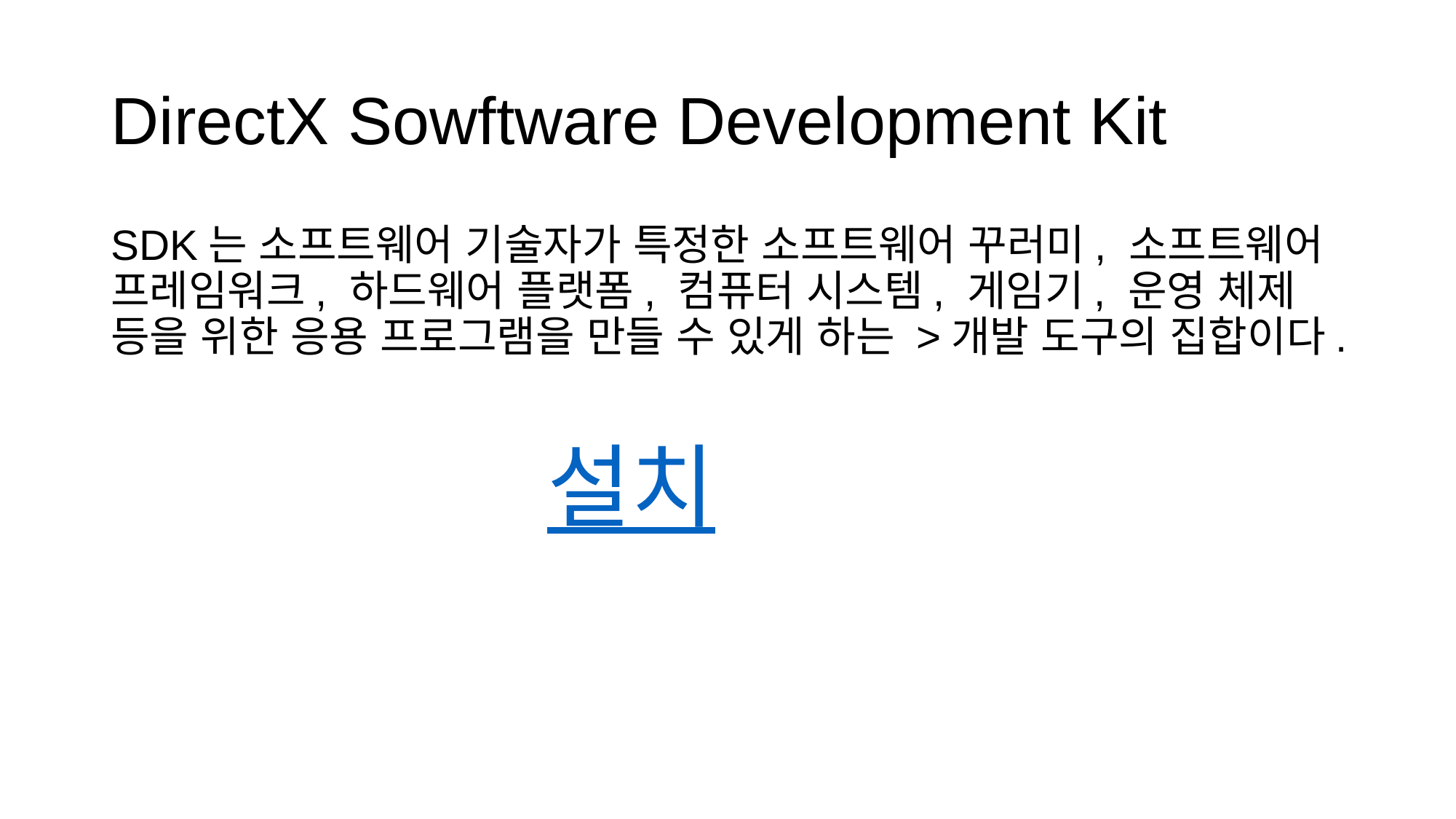

# DirectX Sowftware Development Kit
SDK는 소프트웨어 기술자가 특정한 소프트웨어 꾸러미, 소프트웨어 프레임워크, 하드웨어 플랫폼, 컴퓨터 시스템, 게임기, 운영 체제 등을 위한 응용 프로그램을 만들 수 있게 하는 >개발 도구의 집합이다.

설치